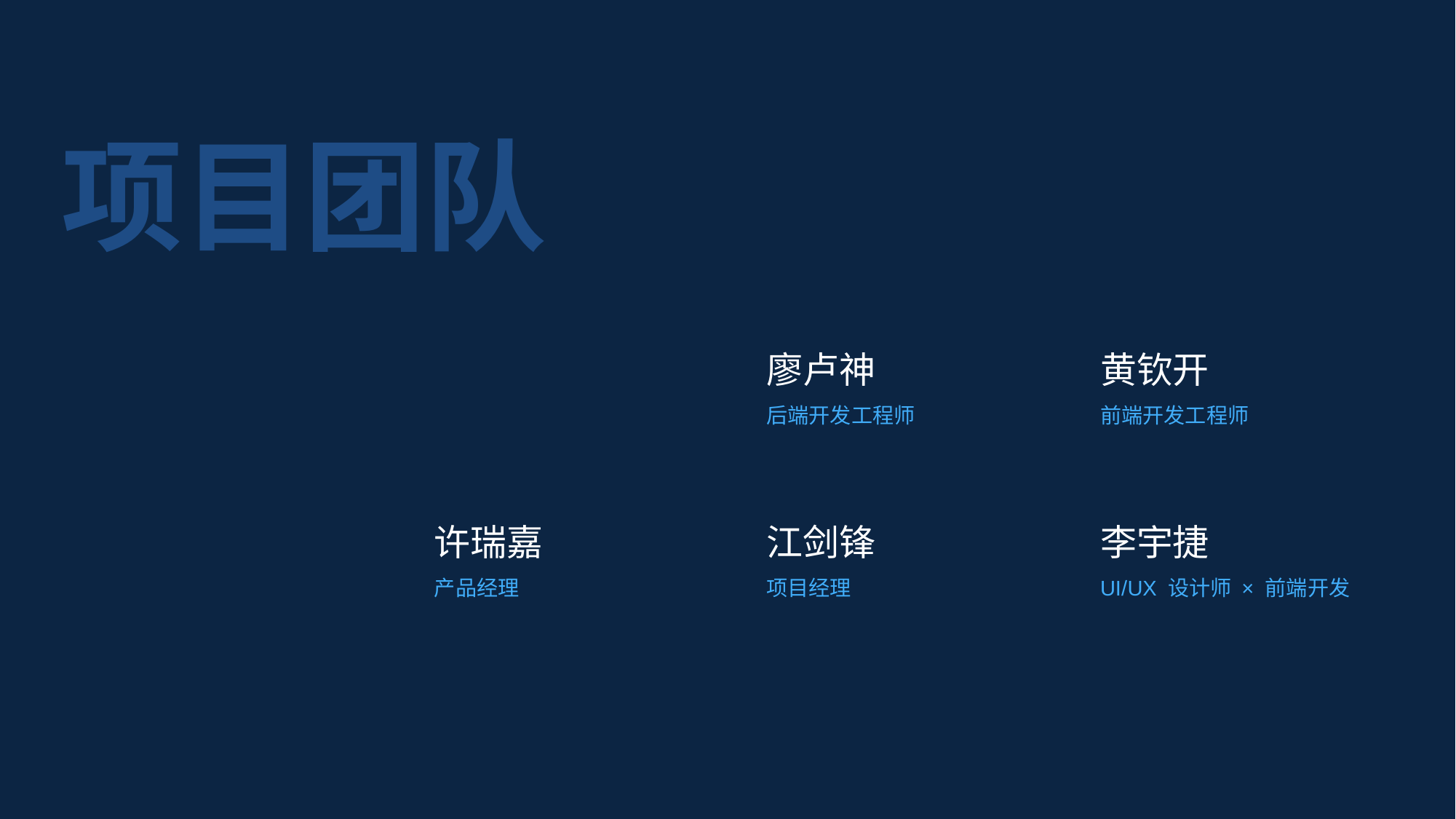

项目团队
廖卢神
后端开发工程师
黄钦开
前端开发工程师
许瑞嘉
产品经理
江剑锋
项目经理
李宇捷
UI/UX 设计师 × 前端开发